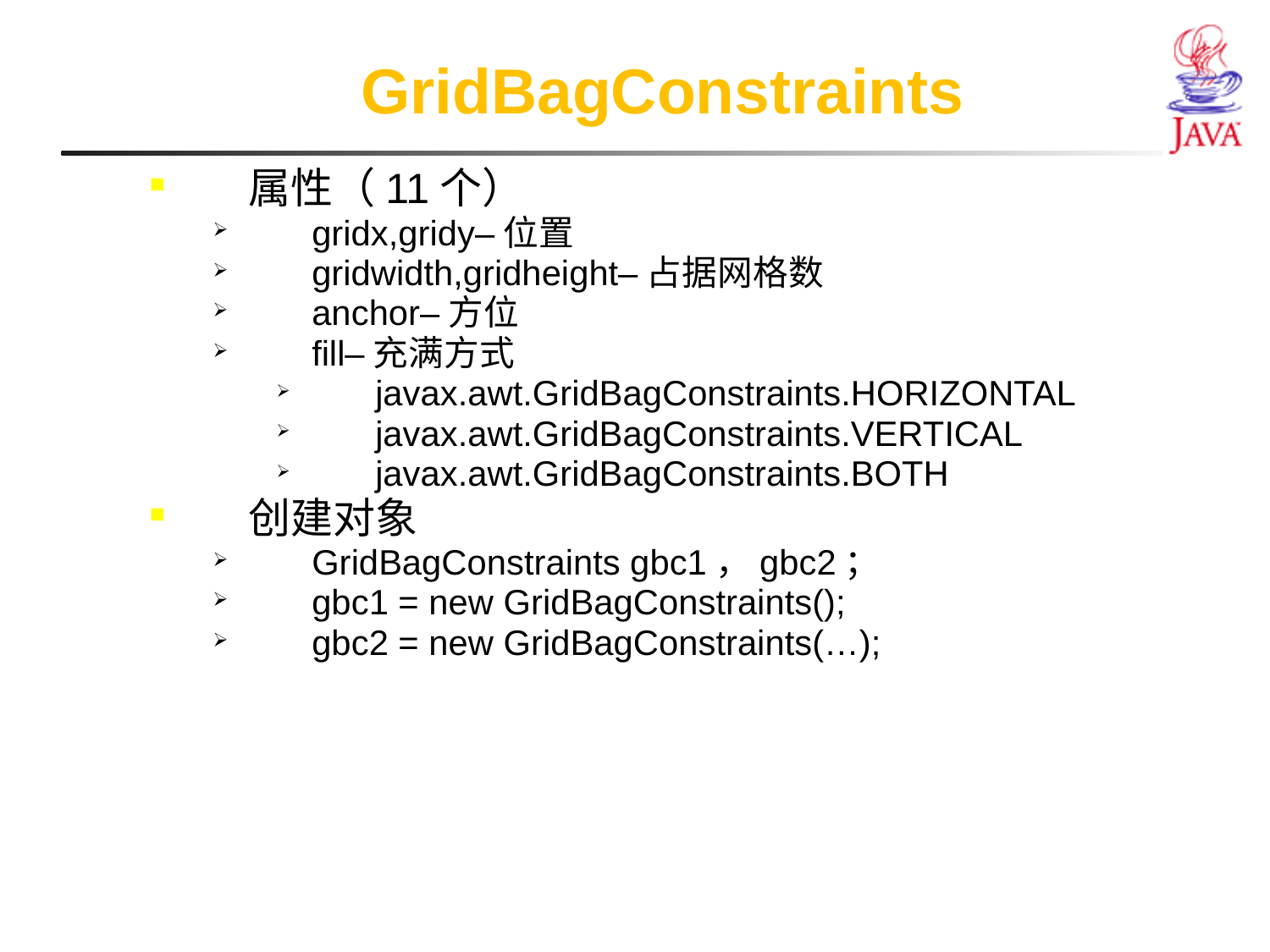

GridBagConstraints
属性（11个）
gridx,gridy–位置
gridwidth,gridheight–占据网格数
anchor–方位
fill–充满方式
javax.awt.GridBagConstraints.HORIZONTAL
javax.awt.GridBagConstraints.VERTICAL
javax.awt.GridBagConstraints.BOTH
创建对象
GridBagConstraints gbc1，gbc2；
gbc1 = new GridBagConstraints();
gbc2 = new GridBagConstraints(…);